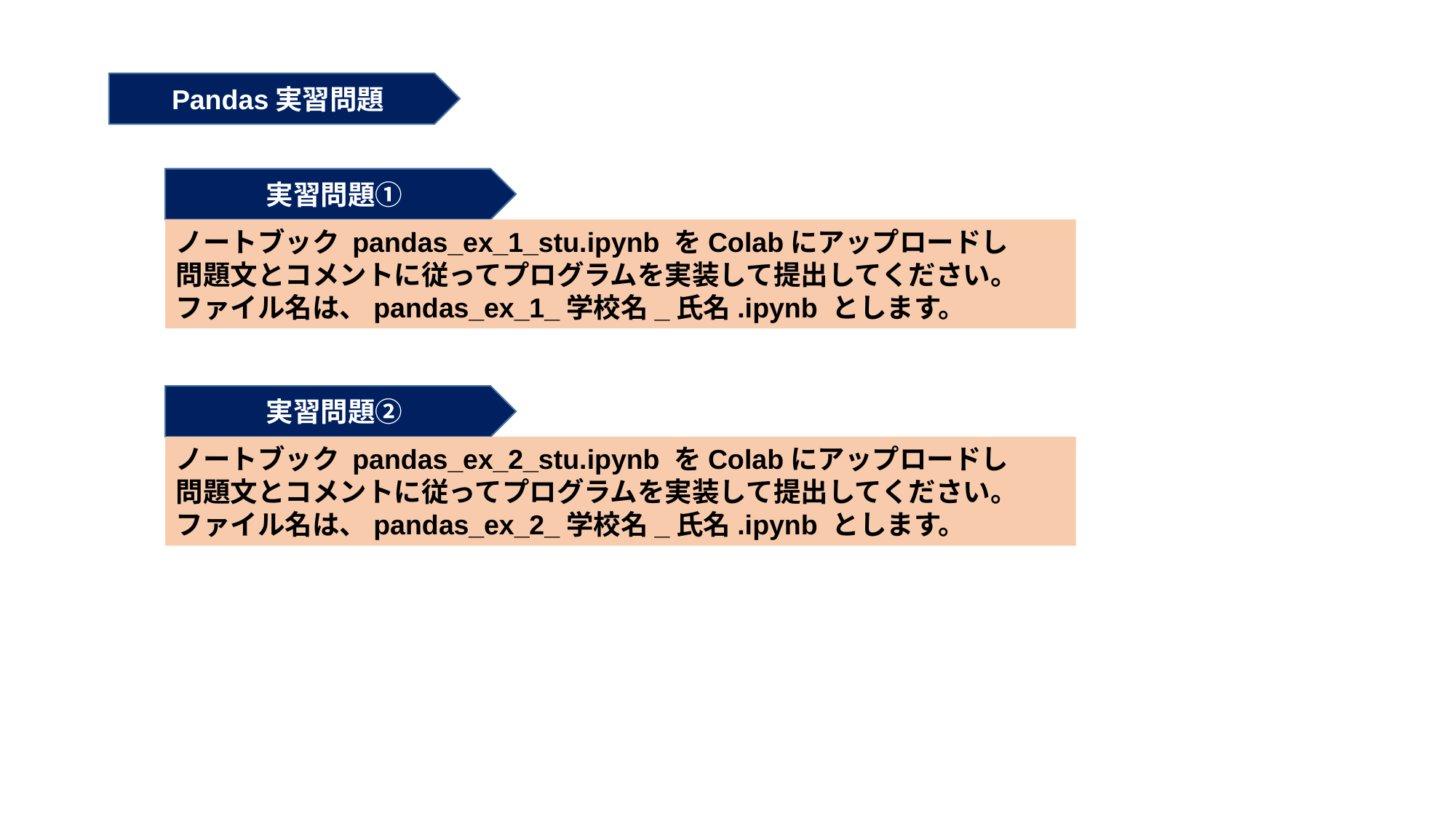

Pandas実習問題
実習問題➀
ノートブック pandas_ex_1_stu.ipynb をColabにアップロードし
問題文とコメントに従ってプログラムを実装して提出してください。
ファイル名は、pandas_ex_1_学校名_氏名.ipynb とします。
実習問題➁
ノートブック pandas_ex_2_stu.ipynb をColabにアップロードし
問題文とコメントに従ってプログラムを実装して提出してください。
ファイル名は、pandas_ex_2_学校名_氏名.ipynb とします。